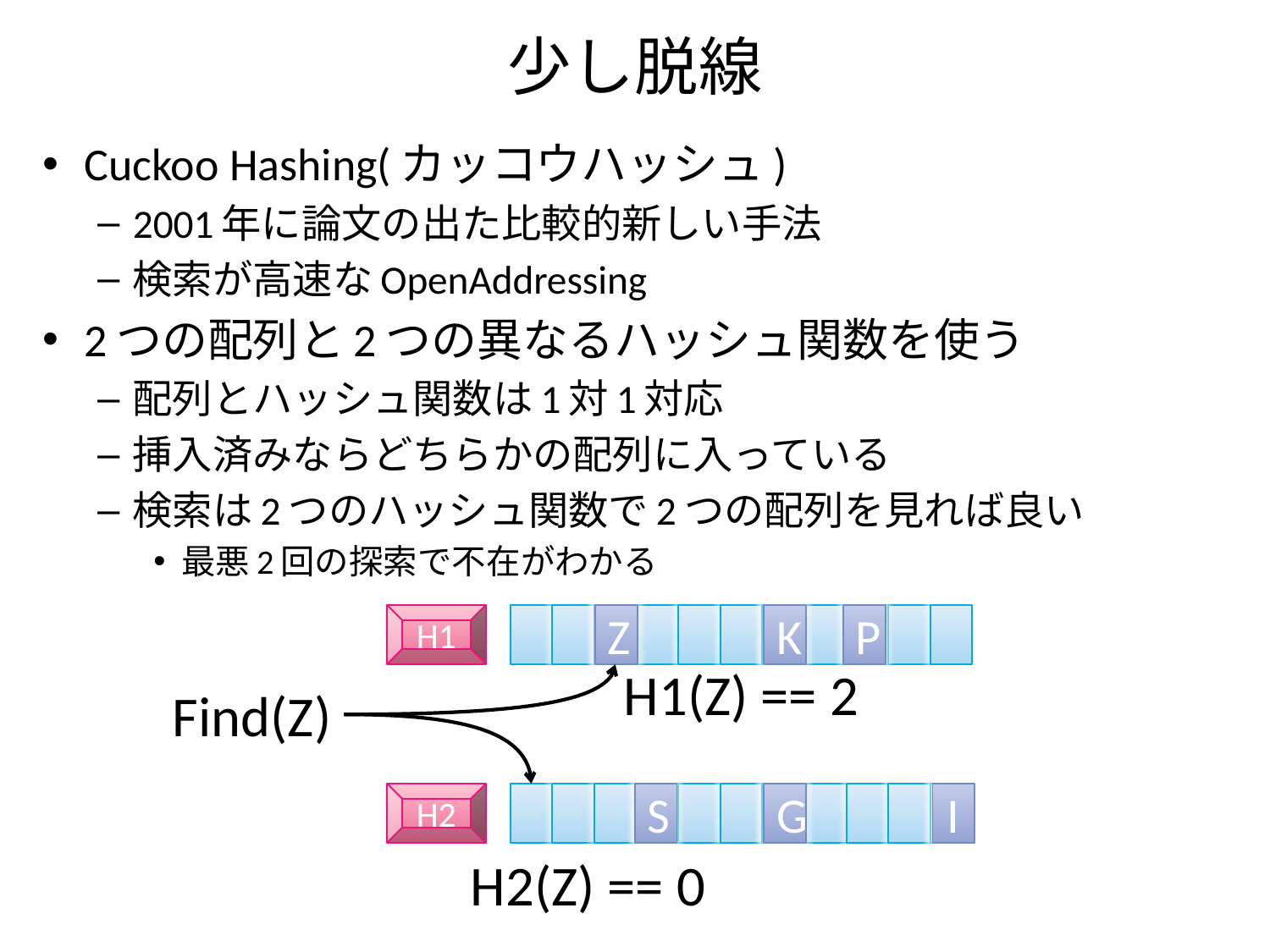

# 少し脱線
Cuckoo Hashing(カッコウハッシュ)
2001年に論文の出た比較的新しい手法
検索が高速なOpenAddressing
2つの配列と2つの異なるハッシュ関数を使う
配列とハッシュ関数は1対1対応
挿入済みならどちらかの配列に入っている
検索は2つのハッシュ関数で2つの配列を見れば良い
最悪2回の探索で不在がわかる
H1

Z

K

P

H1(Z) == 2
Find(Z)
H2

S

G

I
H2(Z) == 0